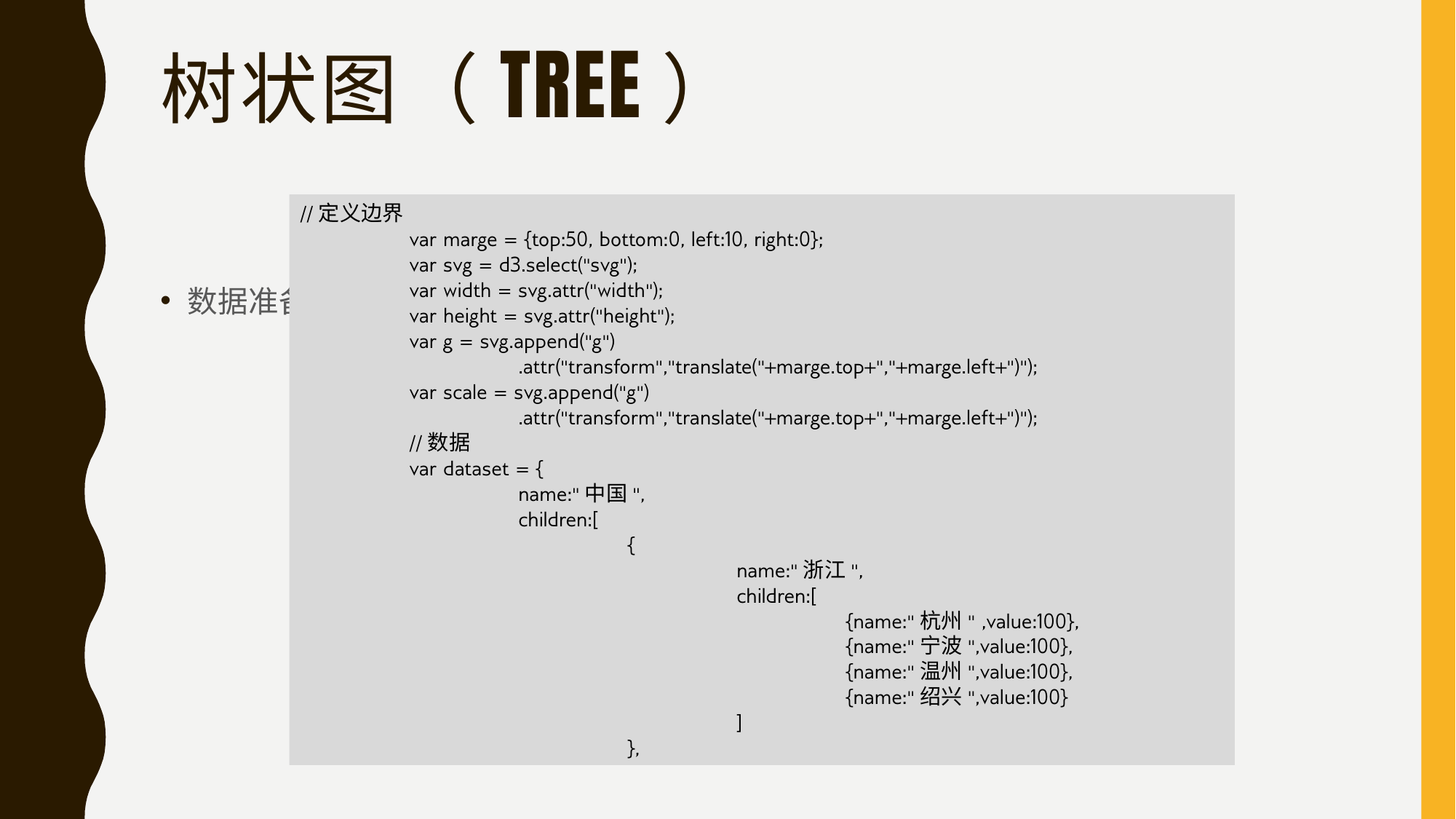

# 树状图（Tree）
//定义边界
    	var marge = {top:50, bottom:0, left:10, right:0};
    	var svg = d3.select("svg");
    	var width = svg.attr("width");
    	var height = svg.attr("height");
    	var g = svg.append("g")
    		.attr("transform","translate("+marge.top+","+marge.left+")");
    	var scale = svg.append("g")
    		.attr("transform","translate("+marge.top+","+marge.left+")");
    	//数据
    	var dataset = {
    		name:"中国",
    		children:[
    			{
    				name:"浙江",
    				children:[
    					{name:"杭州" ,value:100},
    					{name:"宁波",value:100},
            					{name:"温州",value:100},
            					{name:"绍兴",value:100}
    				]
    			},
数据准备